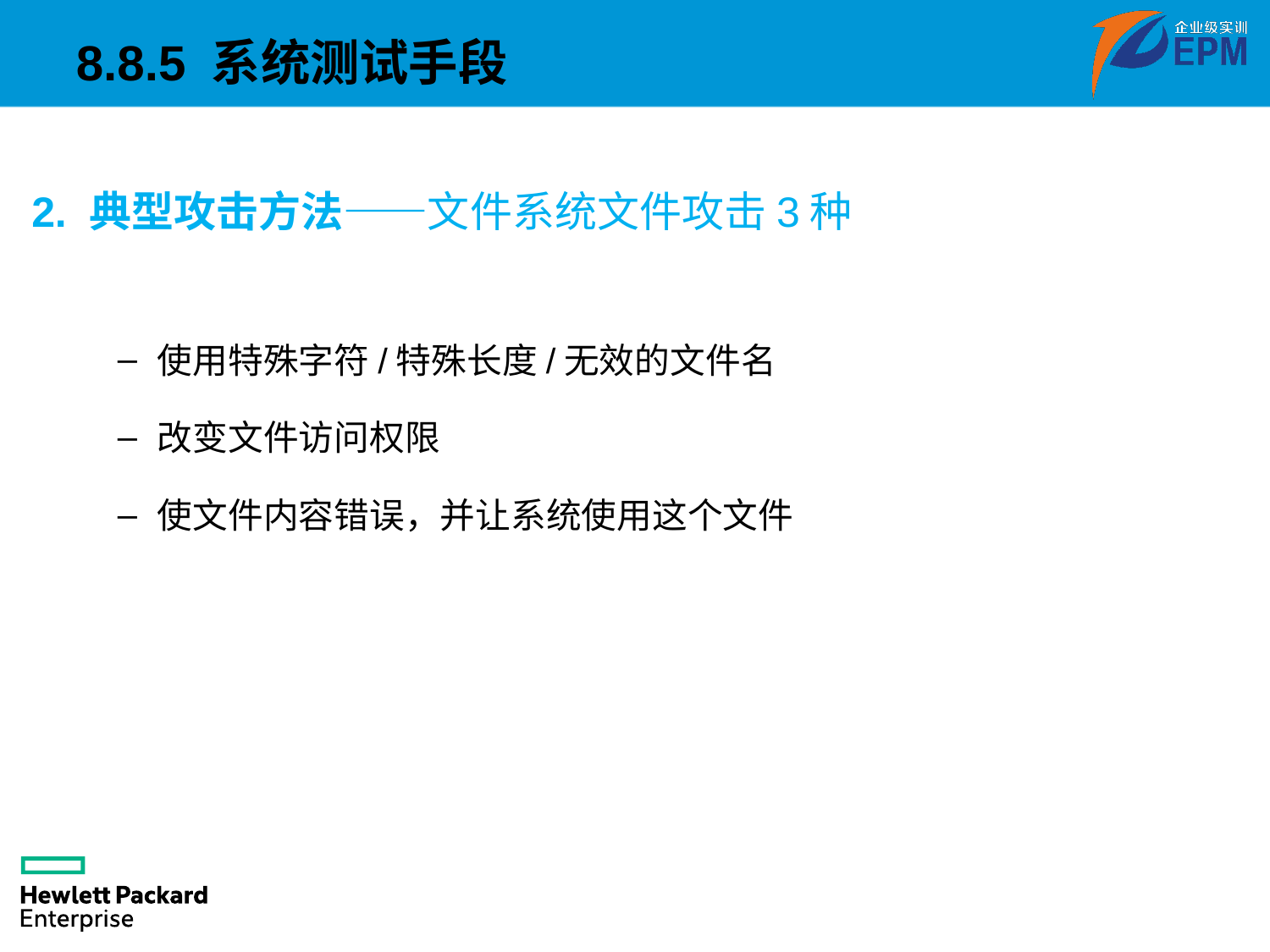

8.8.5 系统测试手段
2. 典型攻击方法——文件系统文件攻击3种
使用特殊字符/特殊长度/无效的文件名
改变文件访问权限
使文件内容错误，并让系统使用这个文件